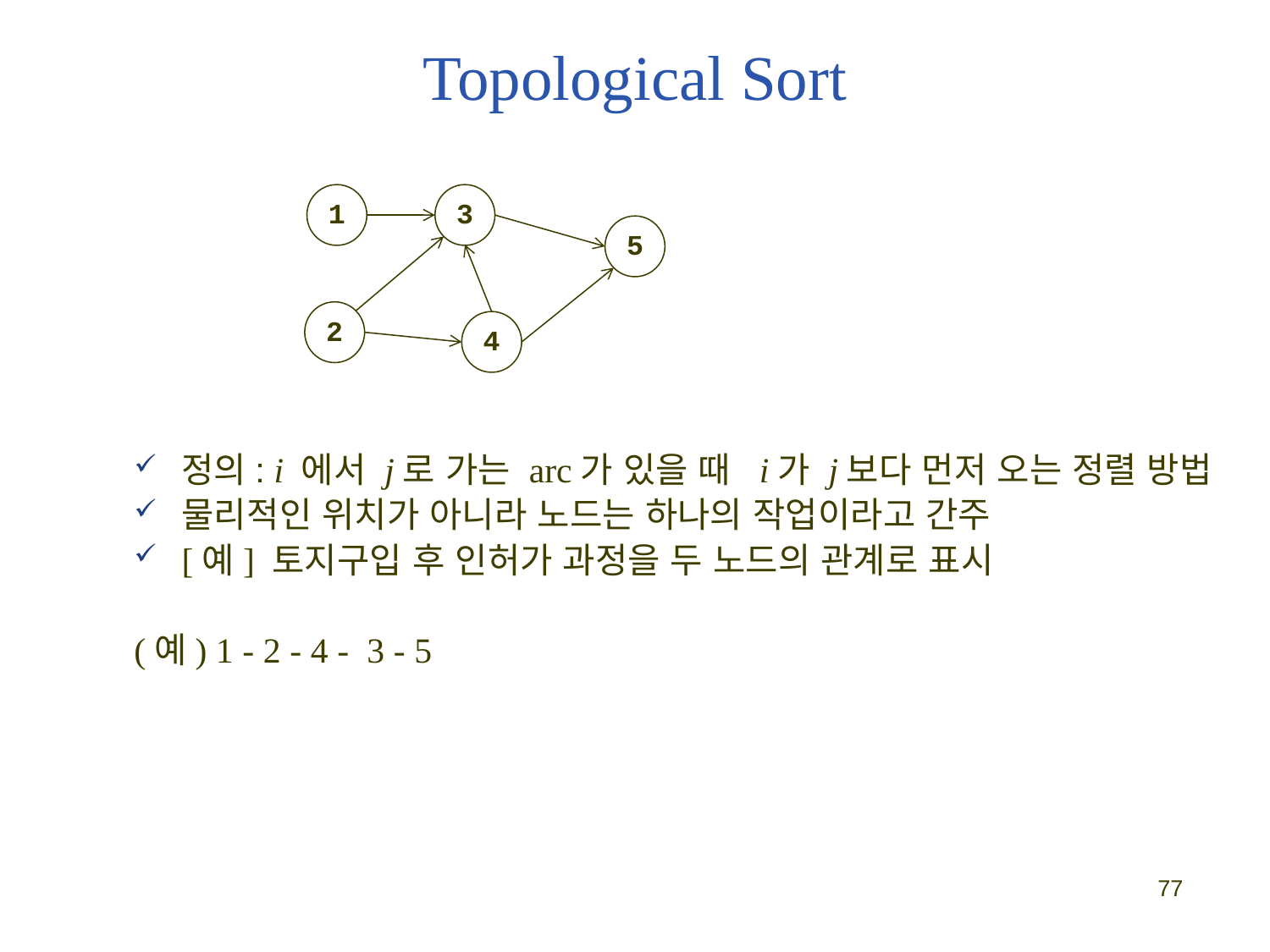

Topological Sort
1
3
5
2
4
정의: i 에서 j로 가는 arc가 있을 때  i가 j보다 먼저 오는 정렬 방법
물리적인 위치가 아니라 노드는 하나의 작업이라고 간주
[예] 토지구입 후 인허가 과정을 두 노드의 관계로 표시

(예) 1 - 2 - 4 -  3 - 5
77